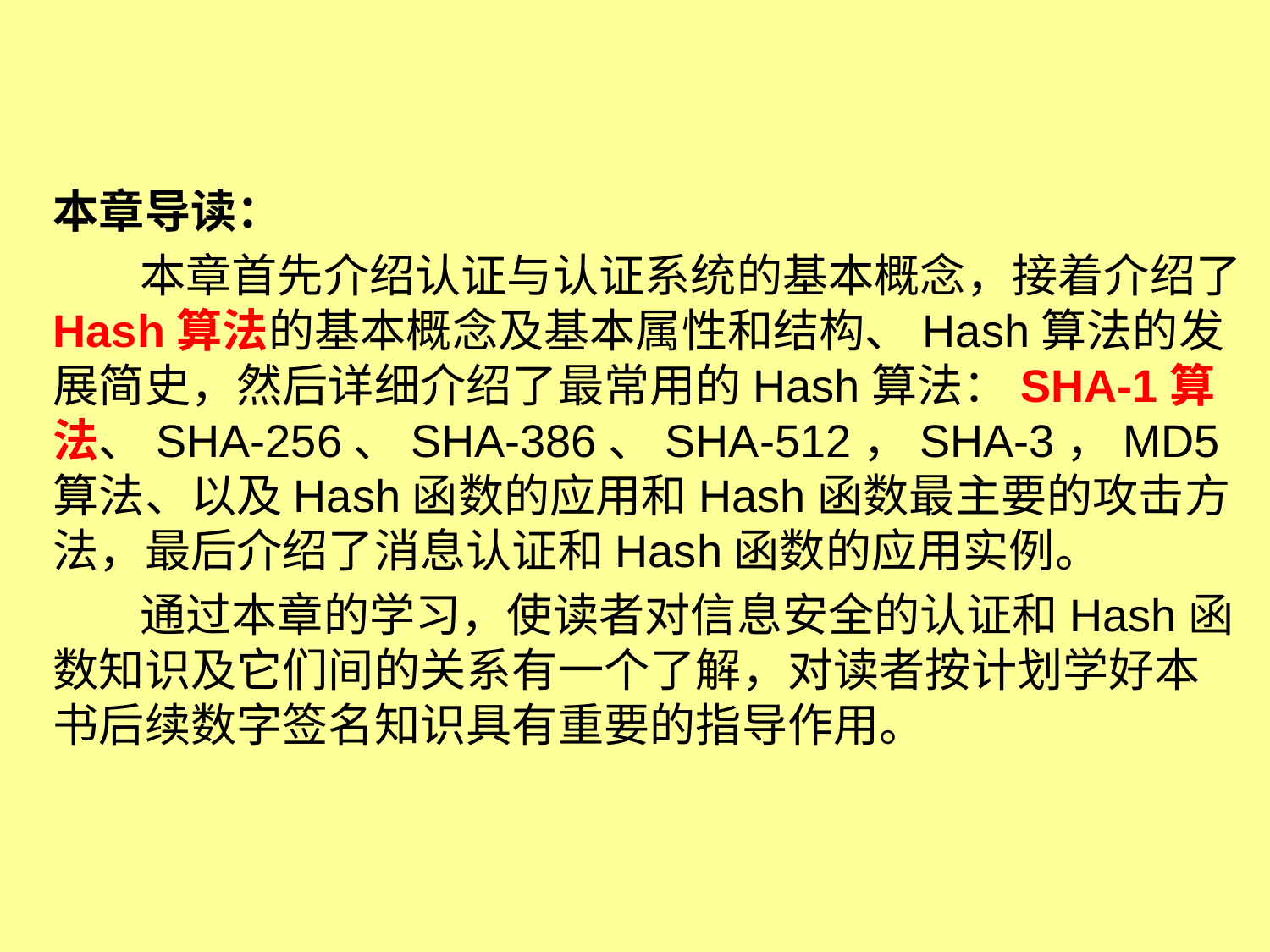

#
本章导读：
本章首先介绍认证与认证系统的基本概念，接着介绍了Hash算法的基本概念及基本属性和结构、Hash算法的发展简史，然后详细介绍了最常用的Hash算法：SHA-1算法、SHA-256、SHA-386、SHA-512，SHA-3，MD5算法、以及Hash函数的应用和Hash函数最主要的攻击方法，最后介绍了消息认证和Hash函数的应用实例。
通过本章的学习，使读者对信息安全的认证和Hash函数知识及它们间的关系有一个了解，对读者按计划学好本书后续数字签名知识具有重要的指导作用。